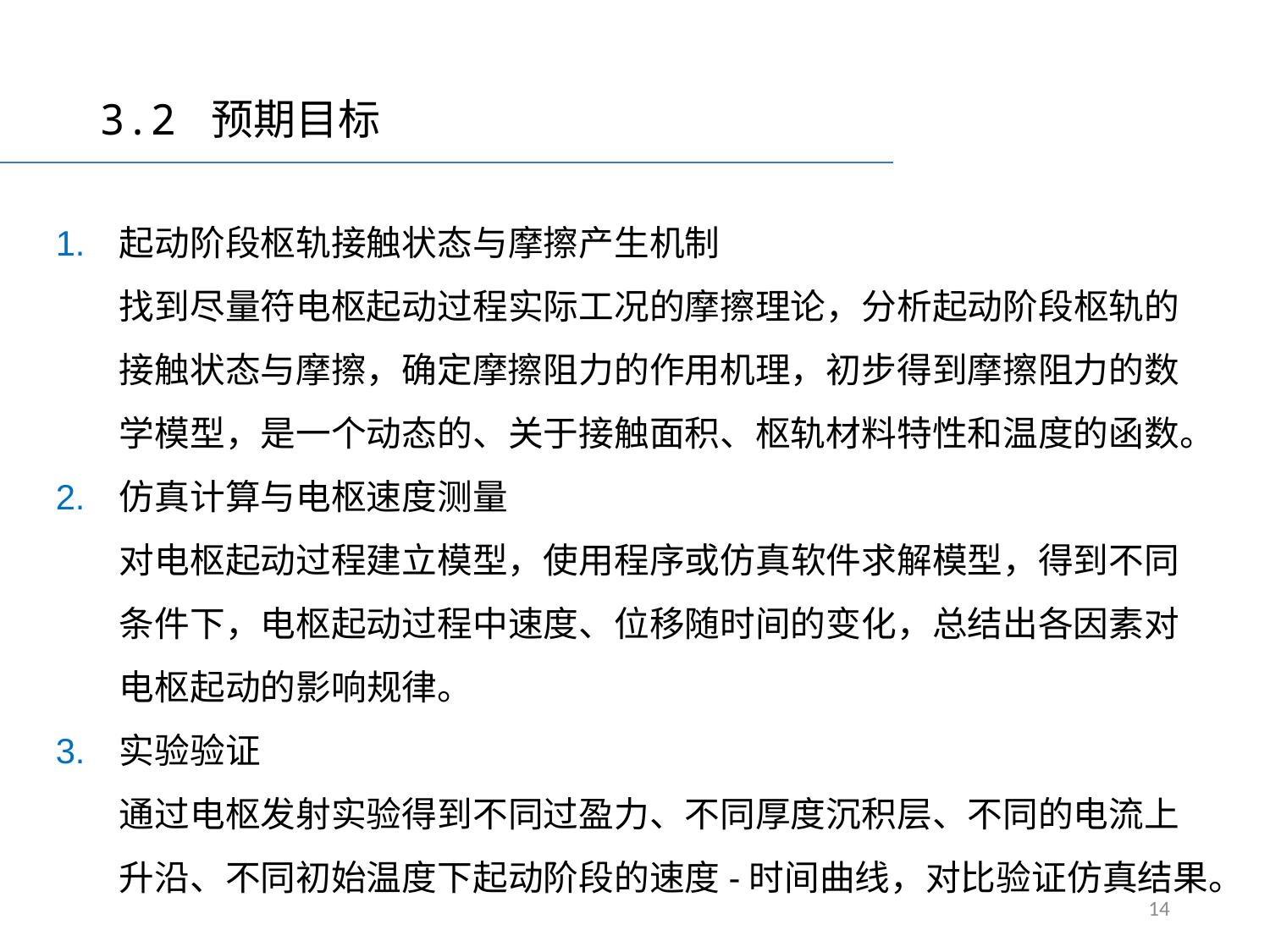

3.2 预期目标
起动阶段枢轨接触状态与摩擦产生机制
找到尽量符电枢起动过程实际工况的摩擦理论，分析起动阶段枢轨的接触状态与摩擦，确定摩擦阻力的作用机理，初步得到摩擦阻力的数学模型，是一个动态的、关于接触面积、枢轨材料特性和温度的函数。
仿真计算与电枢速度测量
对电枢起动过程建立模型，使用程序或仿真软件求解模型，得到不同条件下，电枢起动过程中速度、位移随时间的变化，总结出各因素对电枢起动的影响规律。
实验验证
通过电枢发射实验得到不同过盈力、不同厚度沉积层、不同的电流上升沿、不同初始温度下起动阶段的速度-时间曲线，对比验证仿真结果。
14